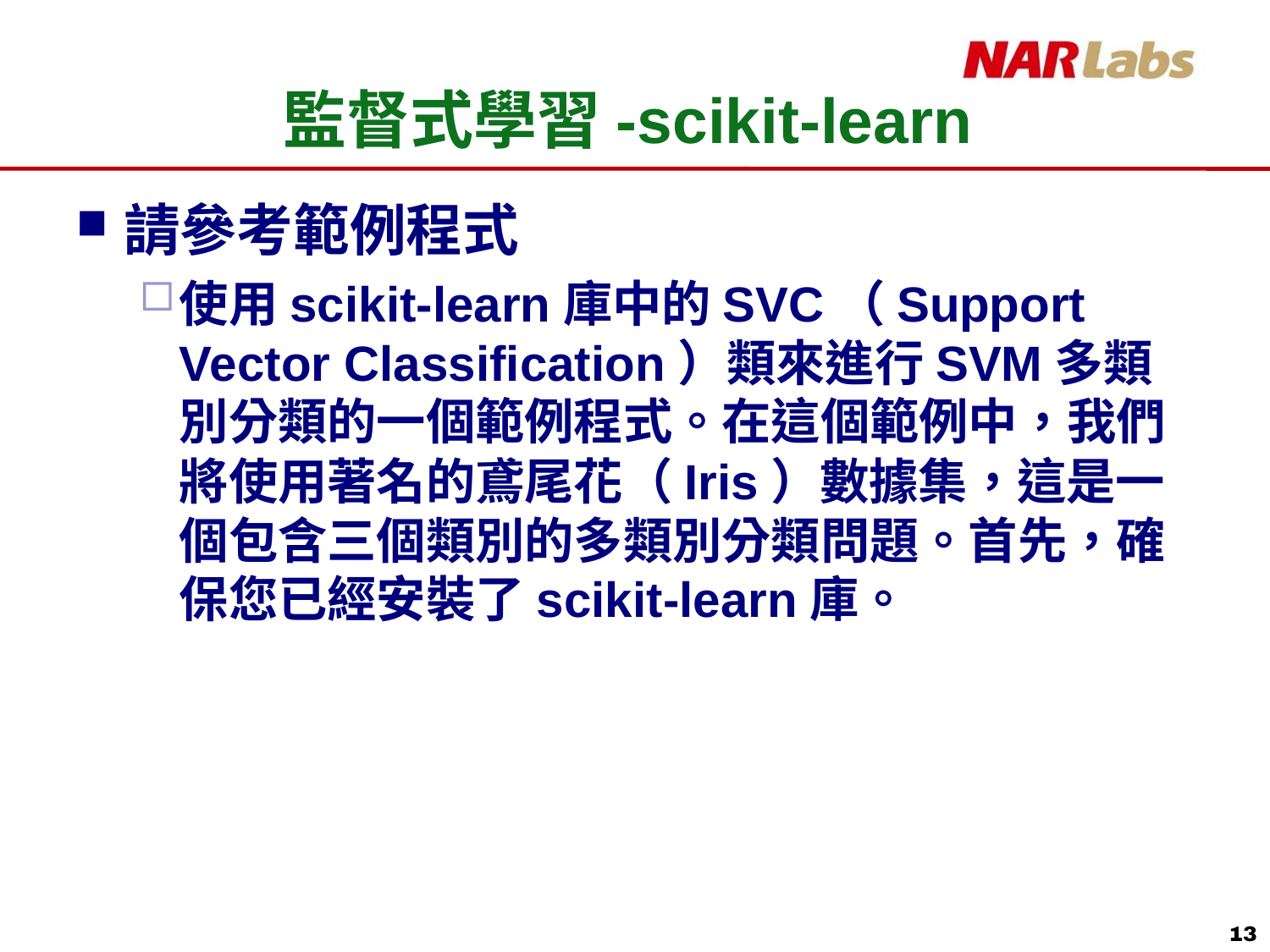

# 監督式學習-scikit-learn
請參考範例程式
使用scikit-learn庫中的SVC（Support Vector Classification）類來進行SVM多類別分類的一個範例程式。在這個範例中，我們將使用著名的鳶尾花（Iris）數據集，這是一個包含三個類別的多類別分類問題。首先，確保您已經安裝了scikit-learn庫。
13